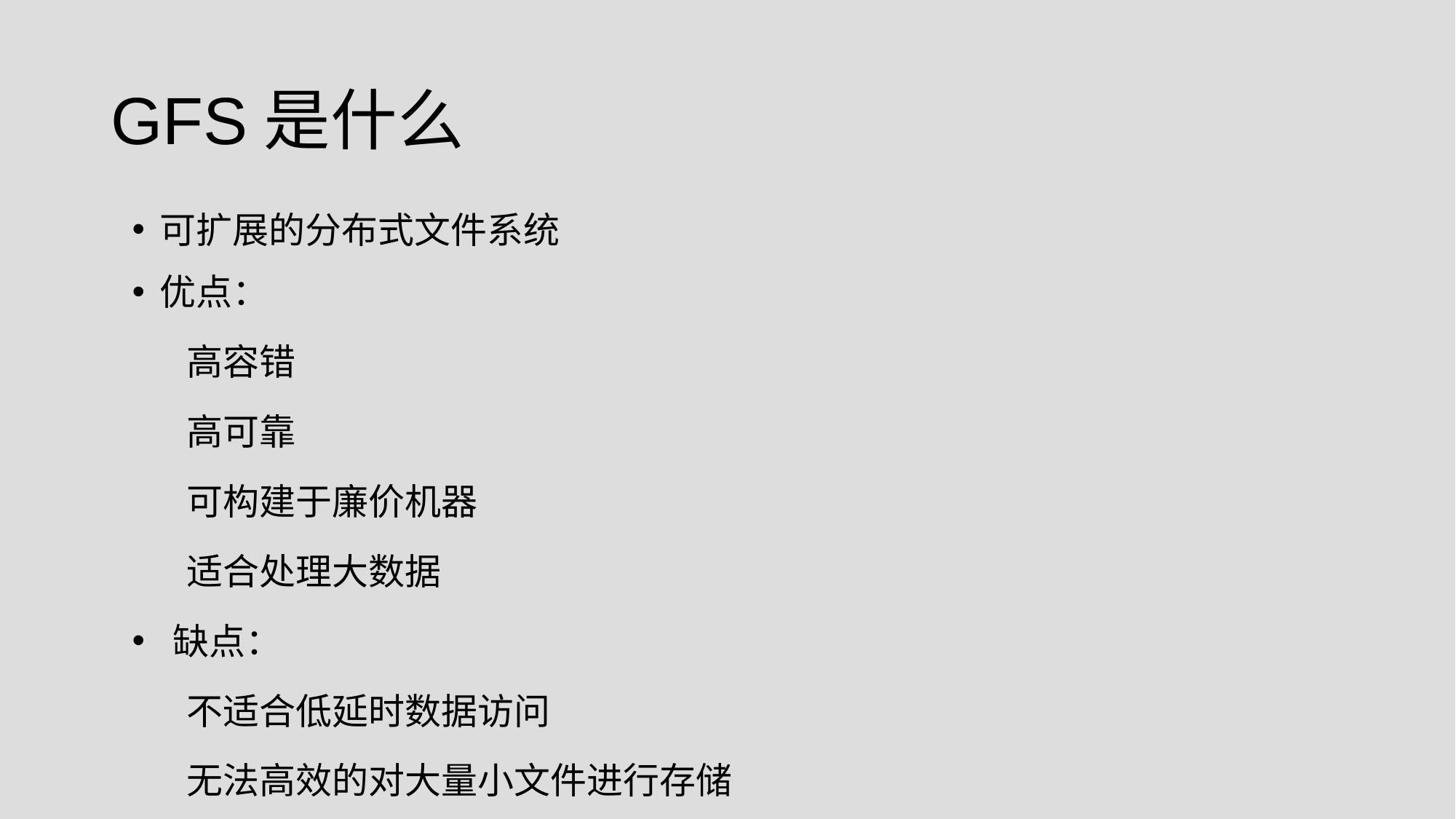

# GFS是什么
可扩展的分布式文件系统
优点：
	高容错
	高可靠
	可构建于廉价机器
	适合处理大数据
缺点：
	不适合低延时数据访问
	无法高效的对大量小文件进行存储